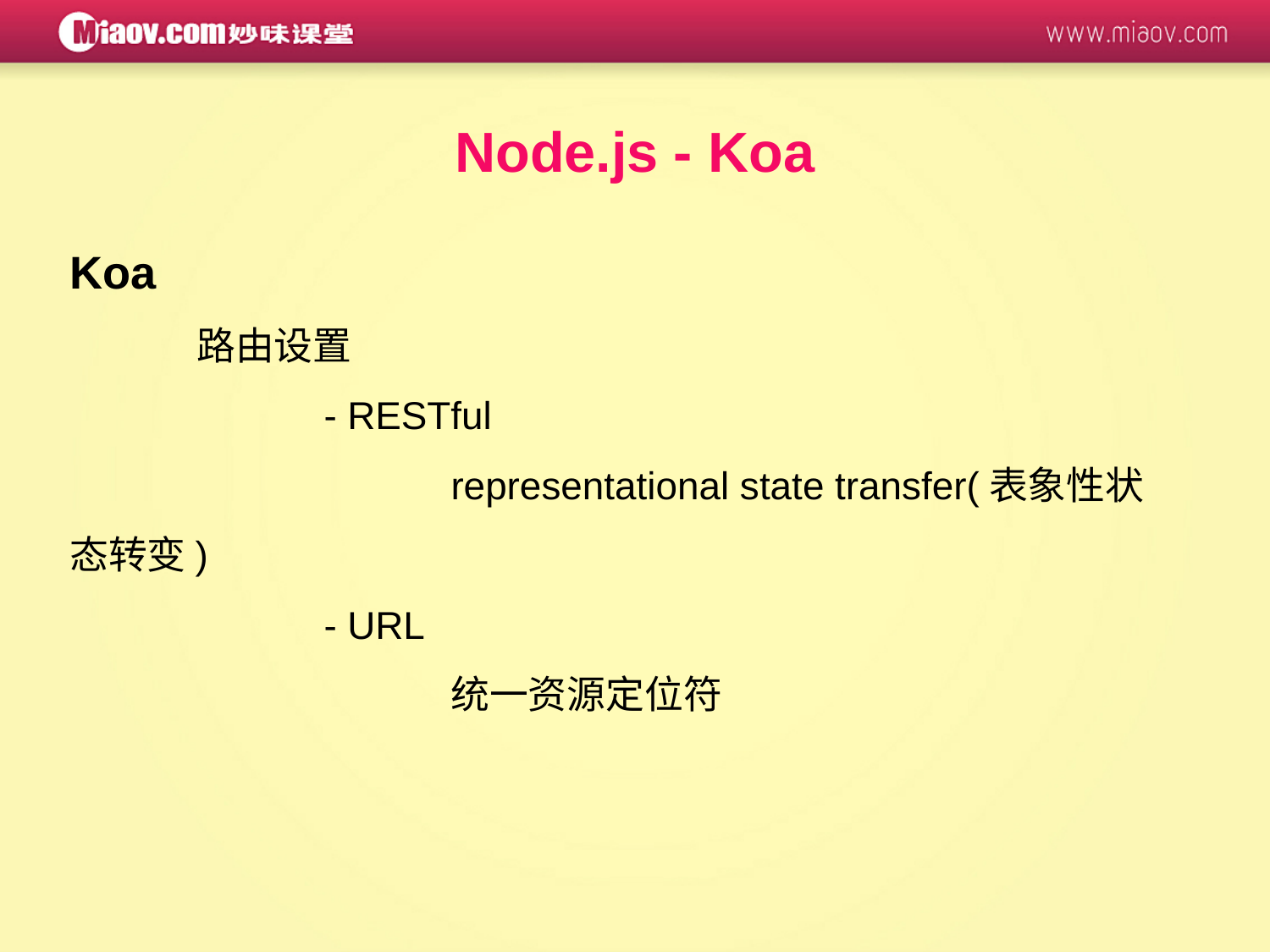

Node.js - Koa
Koa
	路由设置
		- RESTful
			representational state transfer(表象性状态转变)
		- URL
			统一资源定位符